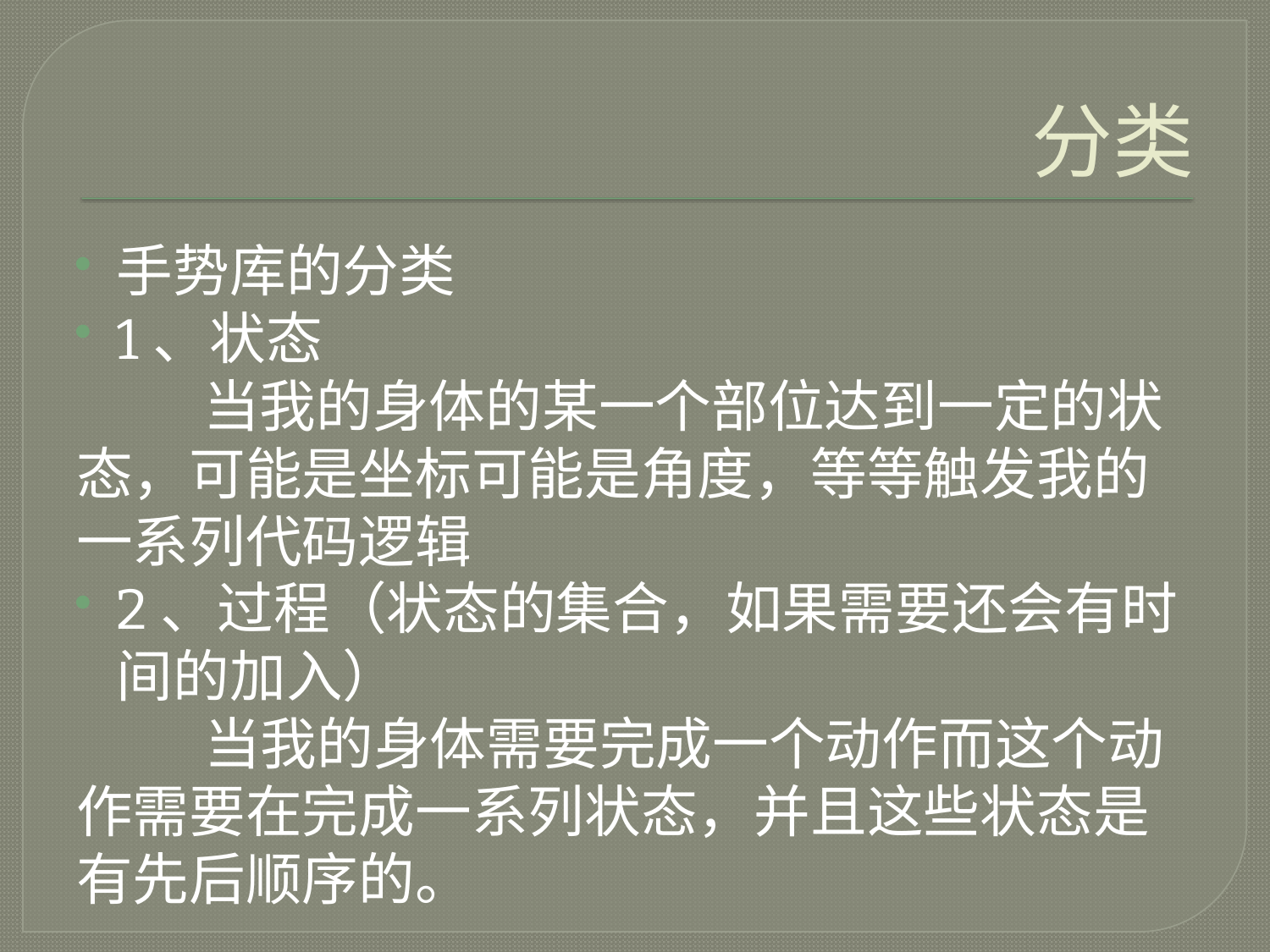

# 分类
手势库的分类
1、状态
	当我的身体的某一个部位达到一定的状态，可能是坐标可能是角度，等等触发我的一系列代码逻辑
2、过程（状态的集合，如果需要还会有时间的加入）
         当我的身体需要完成一个动作而这个动作需要在完成一系列状态，并且这些状态是有先后顺序的。